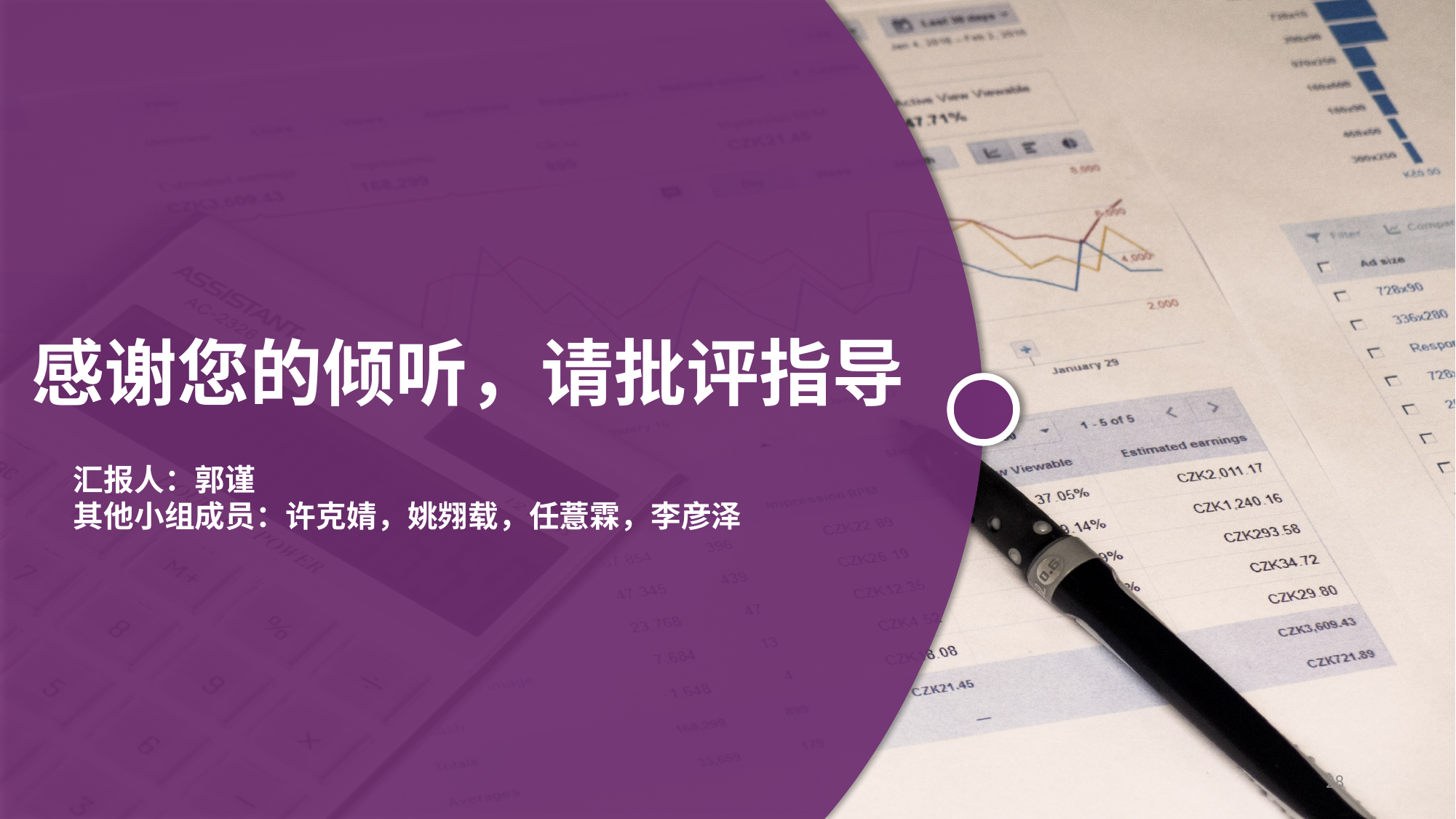

感谢您的倾听，请批评指导
汇报人：郭谨
其他小组成员：许克婧，姚翙载，任薏霖，李彦泽
28